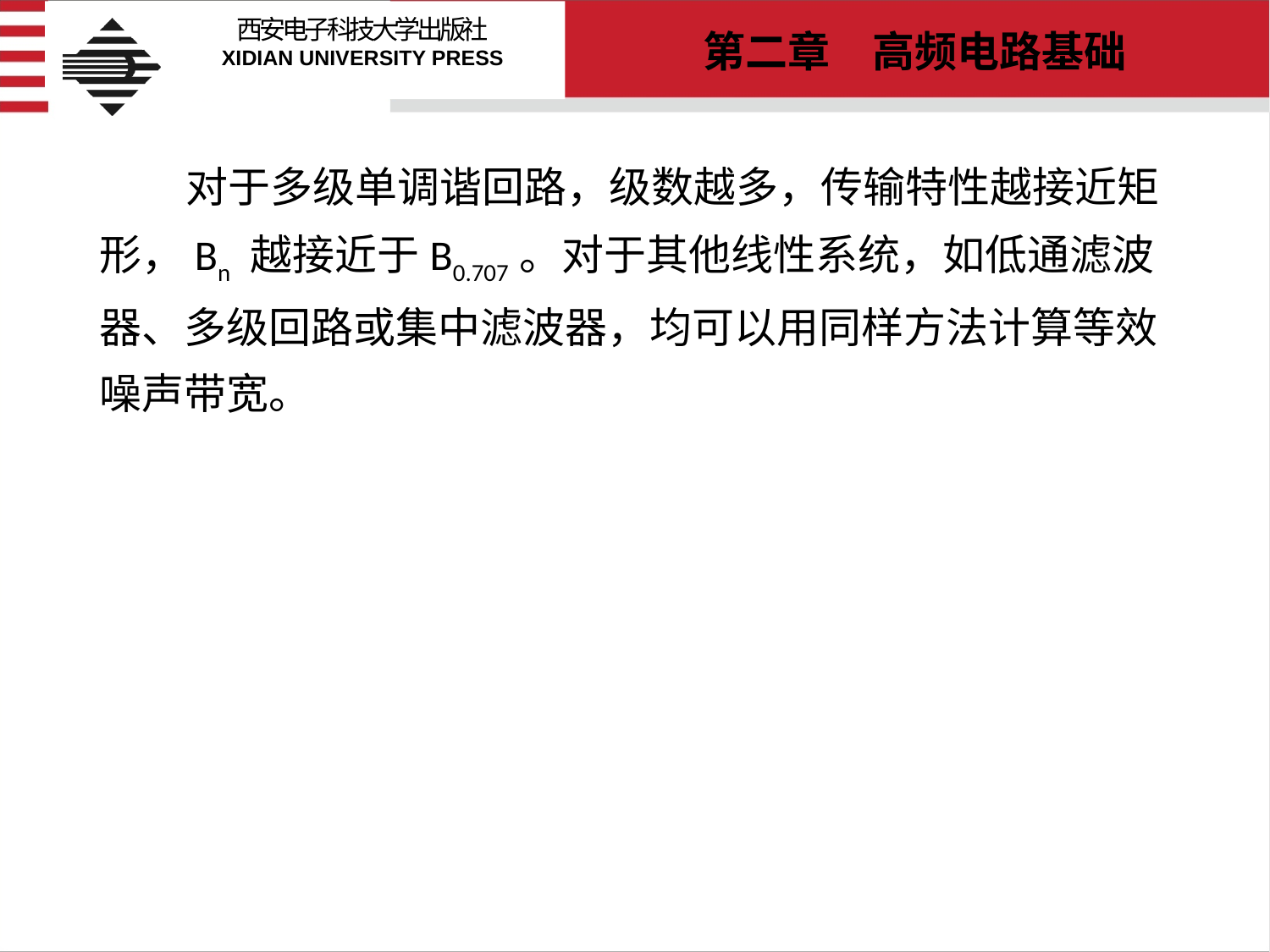

# 对于多级单调谐回路，级数越多，传输特性越接近矩形，Bn 越接近于B0.707。对于其他线性系统，如低通滤波器、多级回路或集中滤波器，均可以用同样方法计算等效噪声带宽。